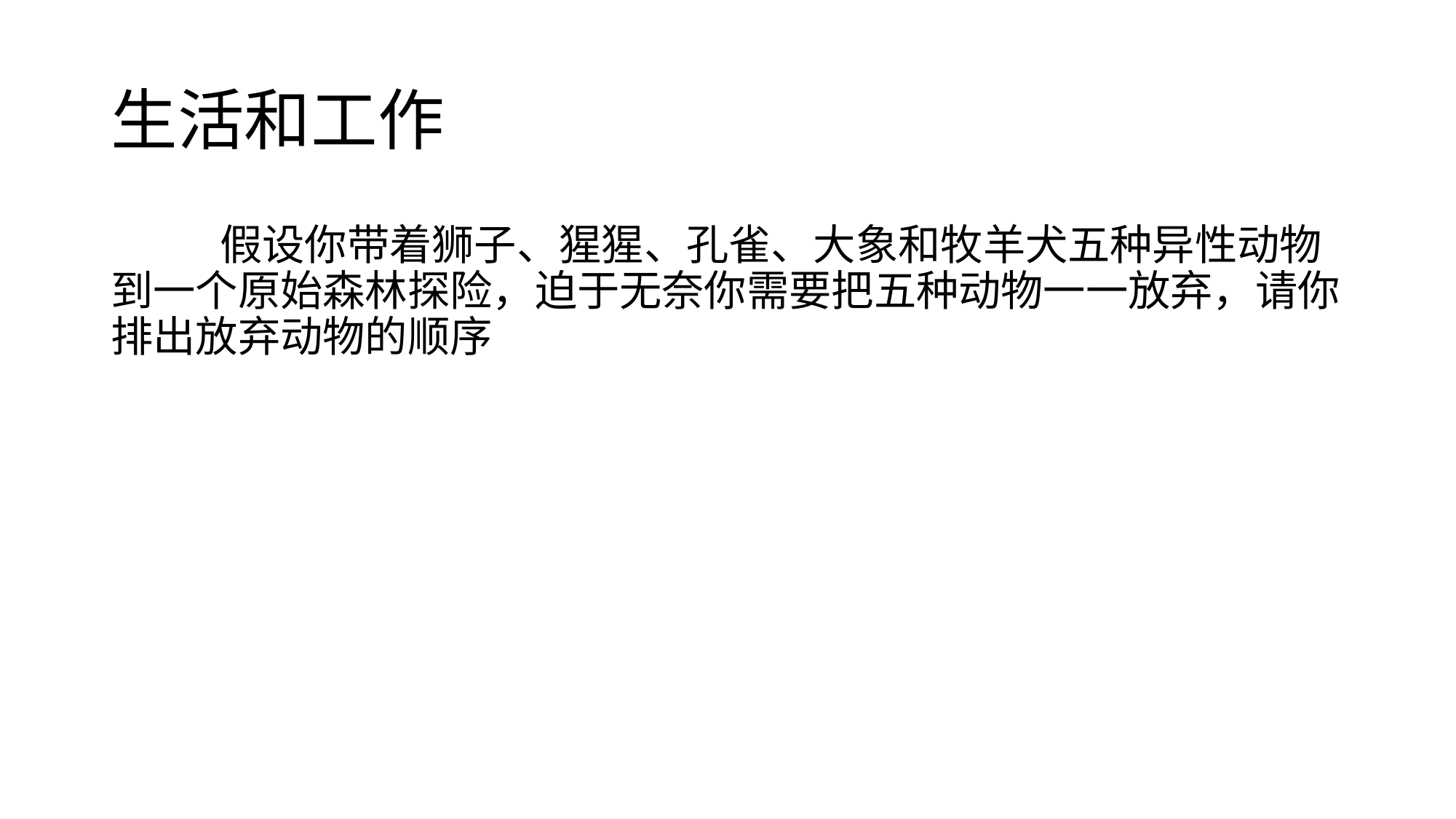

# 生活和工作
	假设你带着狮子、猩猩、孔雀、大象和牧羊犬五种异性动物到一个原始森林探险，迫于无奈你需要把五种动物一一放弃，请你排出放弃动物的顺序